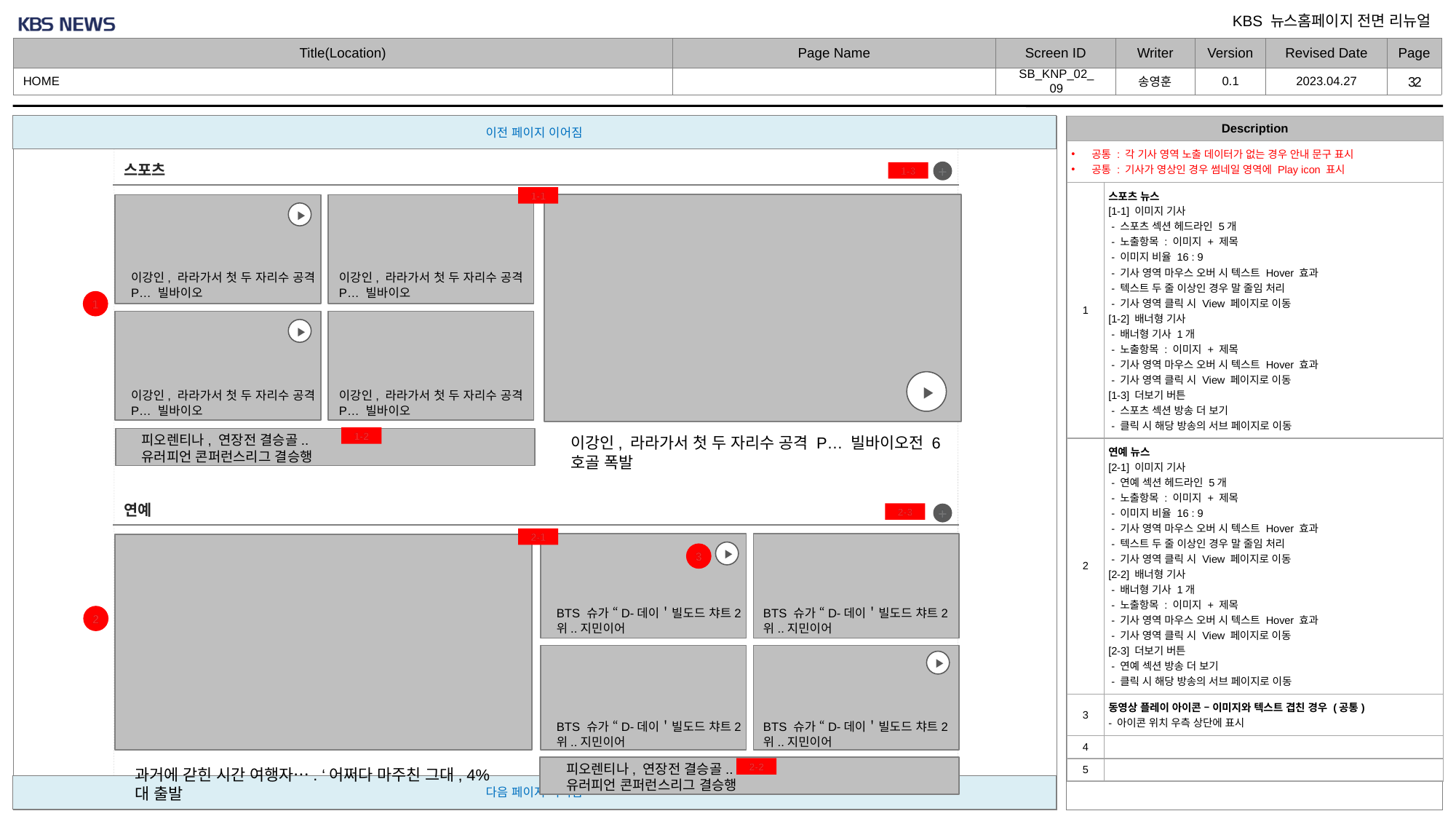

2023.04.27
0.1
HOME
SB_KNP_02_09
| Description |  |
| --- | --- |
| 공통 : 각 기사 영역 노출 데이터가 없는 경우 안내 문구 표시 공통 : 기사가 영상인 경우 썸네일 영역에 Play icon 표시 |  |
| 1 | 스포츠 뉴스 [1-1] 이미지 기사 - 스포츠 섹션 헤드라인 5개 - 노출항목 : 이미지 + 제목 - 이미지 비율 16 : 9 - 기사 영역 마우스 오버 시 텍스트 Hover 효과 - 텍스트 두 줄 이상인 경우 말 줄임 처리 - 기사 영역 클릭 시 View 페이지로 이동 [1-2] 배너형 기사 - 배너형 기사 1개 - 노출항목 : 이미지 + 제목 - 기사 영역 마우스 오버 시 텍스트 Hover 효과 - 기사 영역 클릭 시 View 페이지로 이동 [1-3] 더보기 버튼 - 스포츠 섹션 방송 더 보기 - 클릭 시 해당 방송의 서브 페이지로 이동 |
| 2 | 연예 뉴스 [2-1] 이미지 기사 - 연예 섹션 헤드라인 5개 - 노출항목 : 이미지 + 제목 - 이미지 비율 16 : 9 - 기사 영역 마우스 오버 시 텍스트 Hover 효과 - 텍스트 두 줄 이상인 경우 말 줄임 처리 - 기사 영역 클릭 시 View 페이지로 이동 [2-2] 배너형 기사 - 배너형 기사 1개 - 노출항목 : 이미지 + 제목 - 기사 영역 마우스 오버 시 텍스트 Hover 효과 - 기사 영역 클릭 시 View 페이지로 이동 [2-3] 더보기 버튼 - 연예 섹션 방송 더 보기 - 클릭 시 해당 방송의 서브 페이지로 이동 |
| 3 | 동영상 플레이 아이콘 – 이미지와 텍스트 겹친 경우 (공통) - 아이콘 위치 우측 상단에 표시 |
| 4 |  |
| 5 |  |
스포츠
+
1-3
1-1

이강인, 라라가서 첫 두 자리수 공격 P… 빌바이오
이강인, 라라가서 첫 두 자리수 공격 P… 빌바이오

이강인, 라라가서 첫 두 자리수 공격 P… 빌바이오
이강인, 라라가서 첫 두 자리수 공격 P… 빌바이오
 ▶
1
 ▶
 ▶
피오렌티나, 연장전 결승골..
유러피언 콘퍼런스리그 결승행
1-2
이강인, 라라가서 첫 두 자리수 공격 P… 빌바이오전 6호골 폭발

연예
2-3
+
2-1

BTS 슈가 “D-데이＇빌도드 챠트2위..지민이어
BTS 슈가 “D-데이＇빌도드 챠트2위..지민이어

BTS 슈가 “D-데이＇빌도드 챠트2위..지민이어
BTS 슈가 “D-데이＇빌도드 챠트2위..지민이어

 ▶
3
2
 ▶
피오렌티나, 연장전 결승골..
유러피언 콘퍼런스리그 결승행

2-2
과거에 갇힌 시간 여행자…. ‘어쩌다 마주친 그대, 4%대 출발
# 메인화면